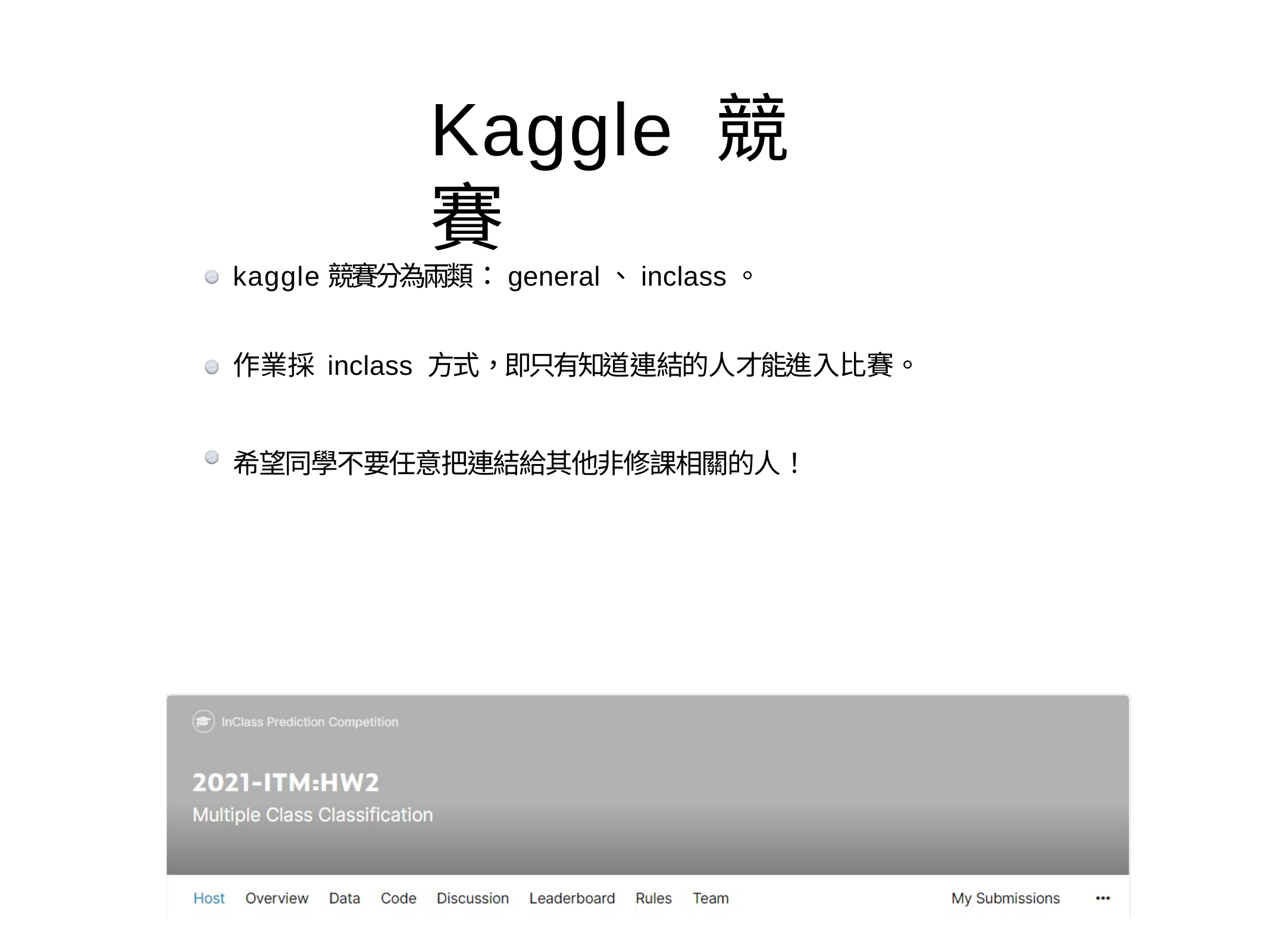

# Kaggle 競賽
kaggle競賽分為兩類：general、inclass。

作業採 inclass 方式，即只有知道連結的⼈才能進入比賽。

希望同學不要任意把連結給其他非修課相關的⼈！